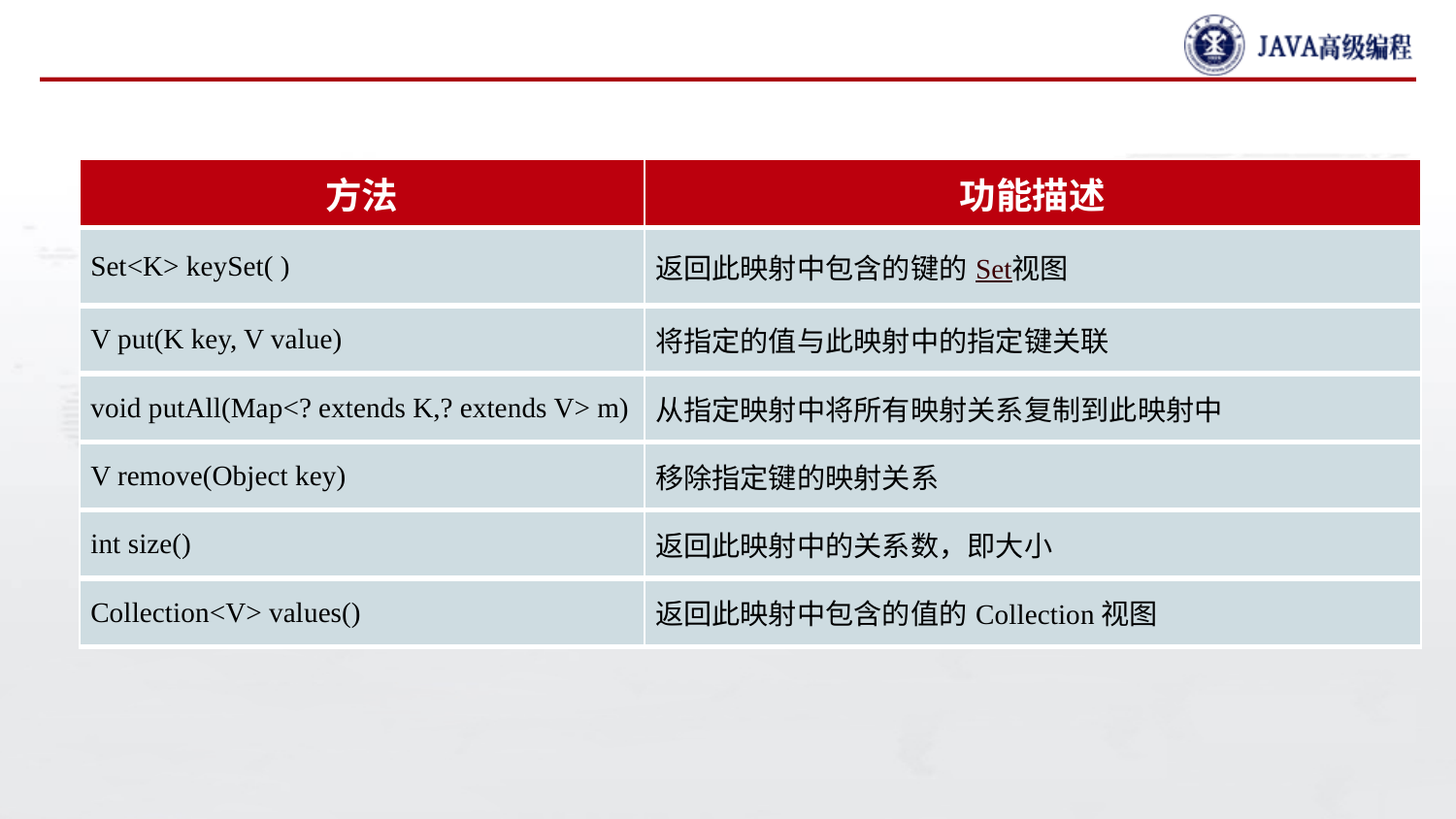

#
| 方法 | 功能描述 |
| --- | --- |
| Set<K> keySet( ) | 返回此映射中包含的键的Set视图 |
| V put(K key, V value) | 将指定的值与此映射中的指定键关联 |
| void putAll(Map<? extends K,? extends V> m) | 从指定映射中将所有映射关系复制到此映射中 |
| V remove(Object key) | 移除指定键的映射关系 |
| int size() | 返回此映射中的关系数，即大小 |
| Collection<V> values() | 返回此映射中包含的值的Collection视图 |